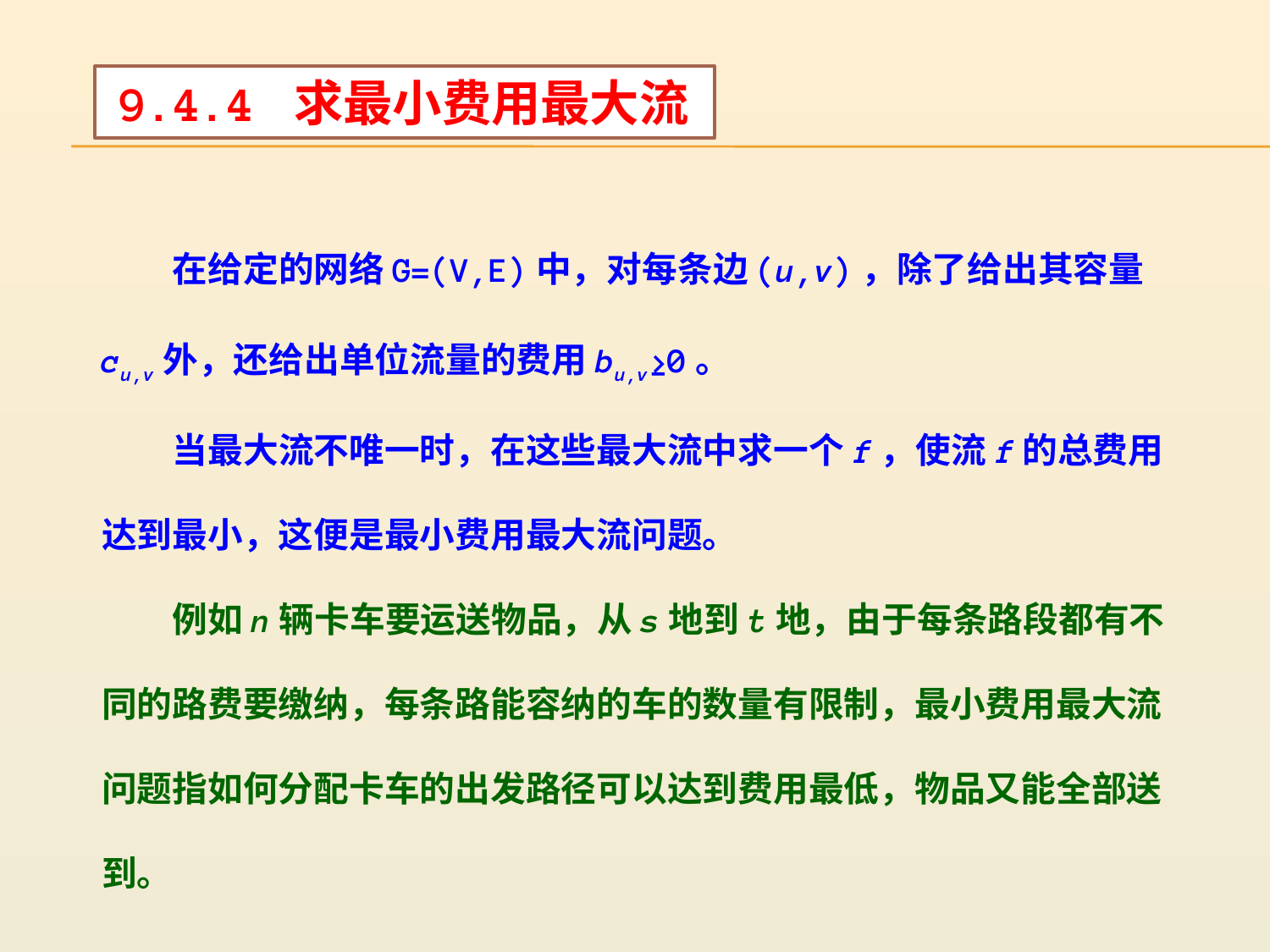

9.4.4 求最小费用最大流
　　在给定的网络G=(V,E)中，对每条边(u,v)，除了给出其容量cu,v外，还给出单位流量的费用bu,v≥0。
　　当最大流不唯一时，在这些最大流中求一个f，使流f的总费用达到最小，这便是最小费用最大流问题。
　　例如n辆卡车要运送物品，从s地到t地，由于每条路段都有不同的路费要缴纳，每条路能容纳的车的数量有限制，最小费用最大流问题指如何分配卡车的出发路径可以达到费用最低，物品又能全部送到。